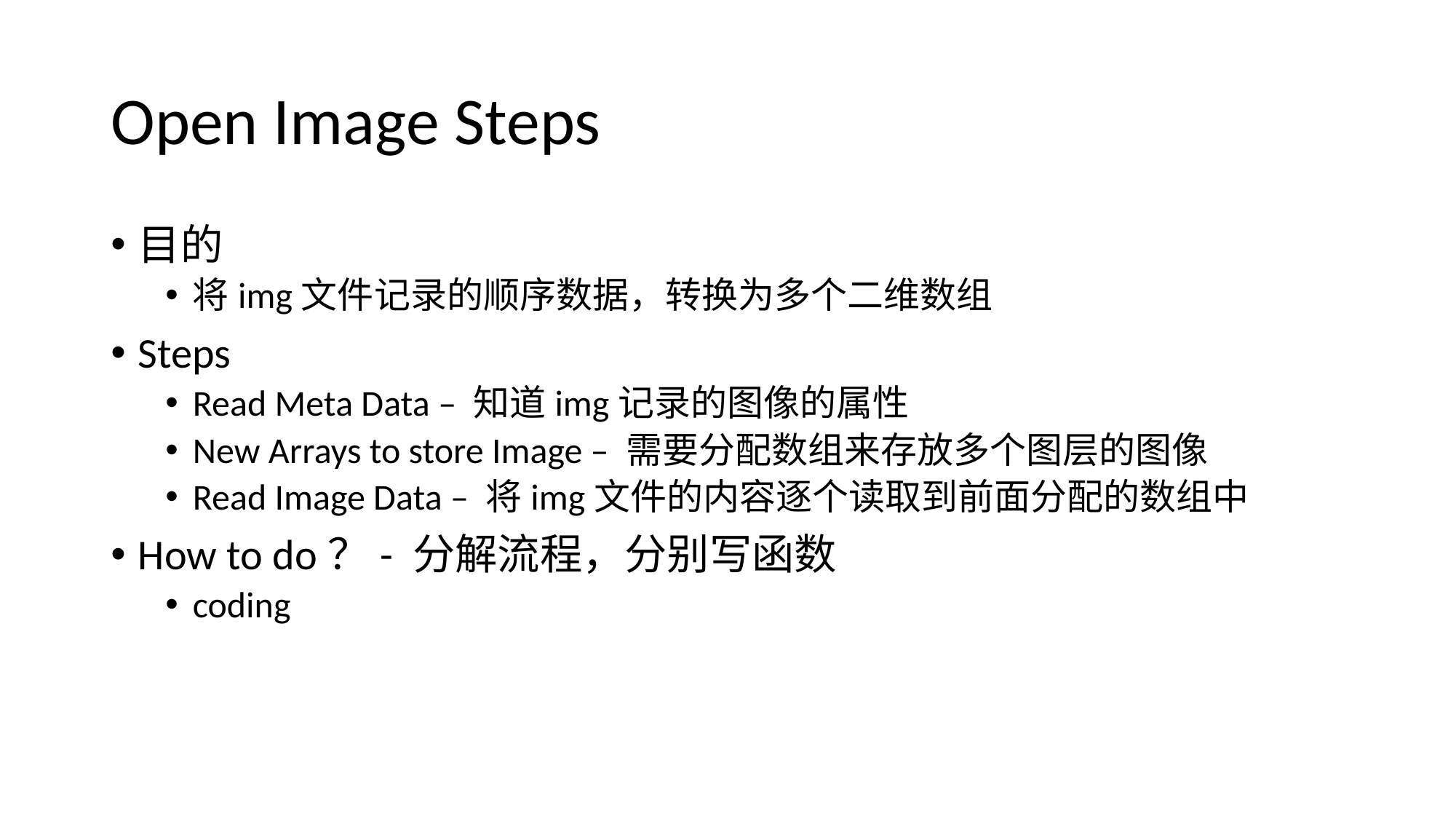

# Open Image Steps
目的
将img文件记录的顺序数据，转换为多个二维数组
Steps
Read Meta Data – 知道img记录的图像的属性
New Arrays to store Image – 需要分配数组来存放多个图层的图像
Read Image Data – 将img文件的内容逐个读取到前面分配的数组中
How to do？- 分解流程，分别写函数
coding